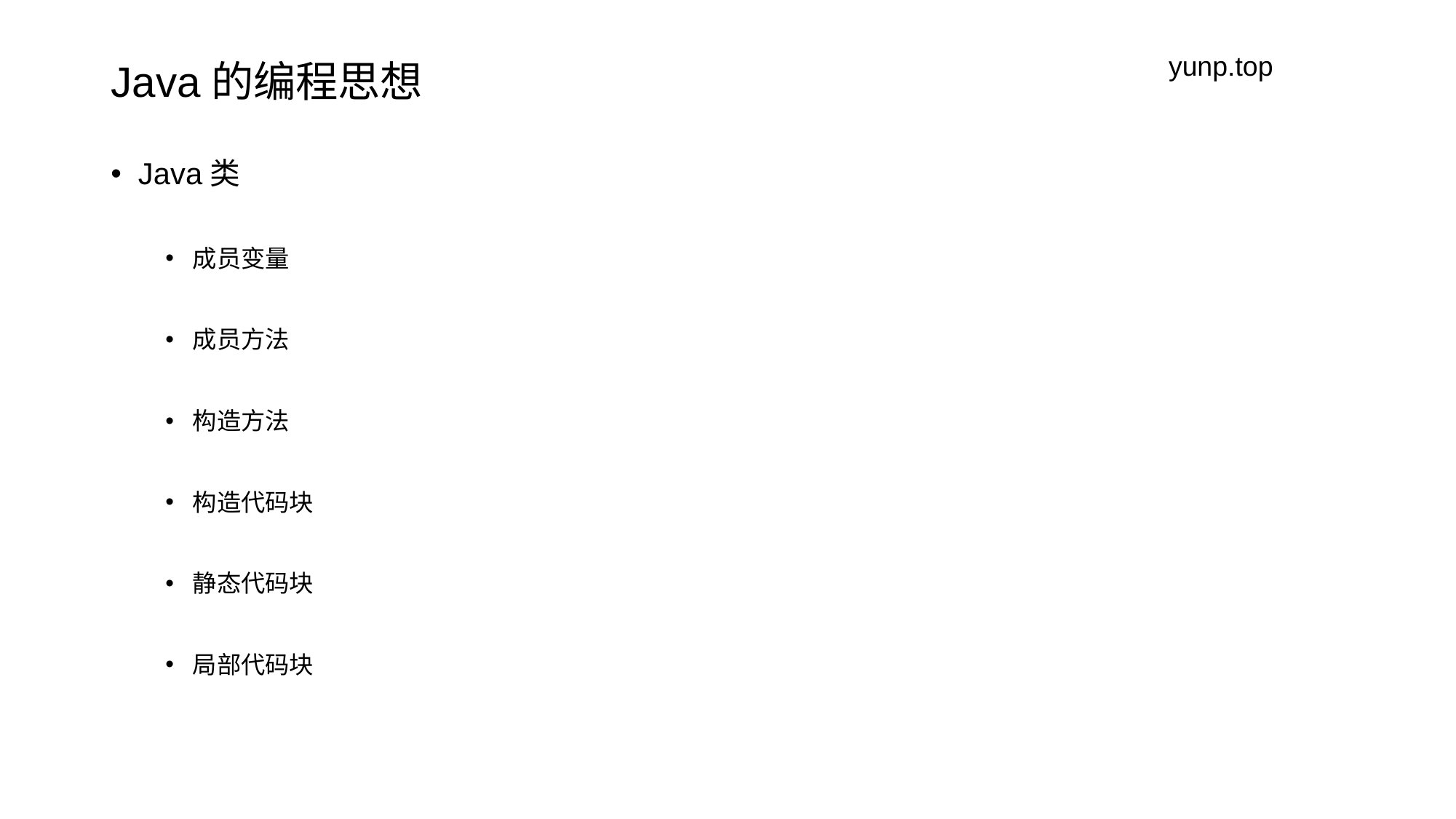

# Java的编程思想
yunp.top
Java类

成员变量

成员方法

构造方法

构造代码块

静态代码块

局部代码块